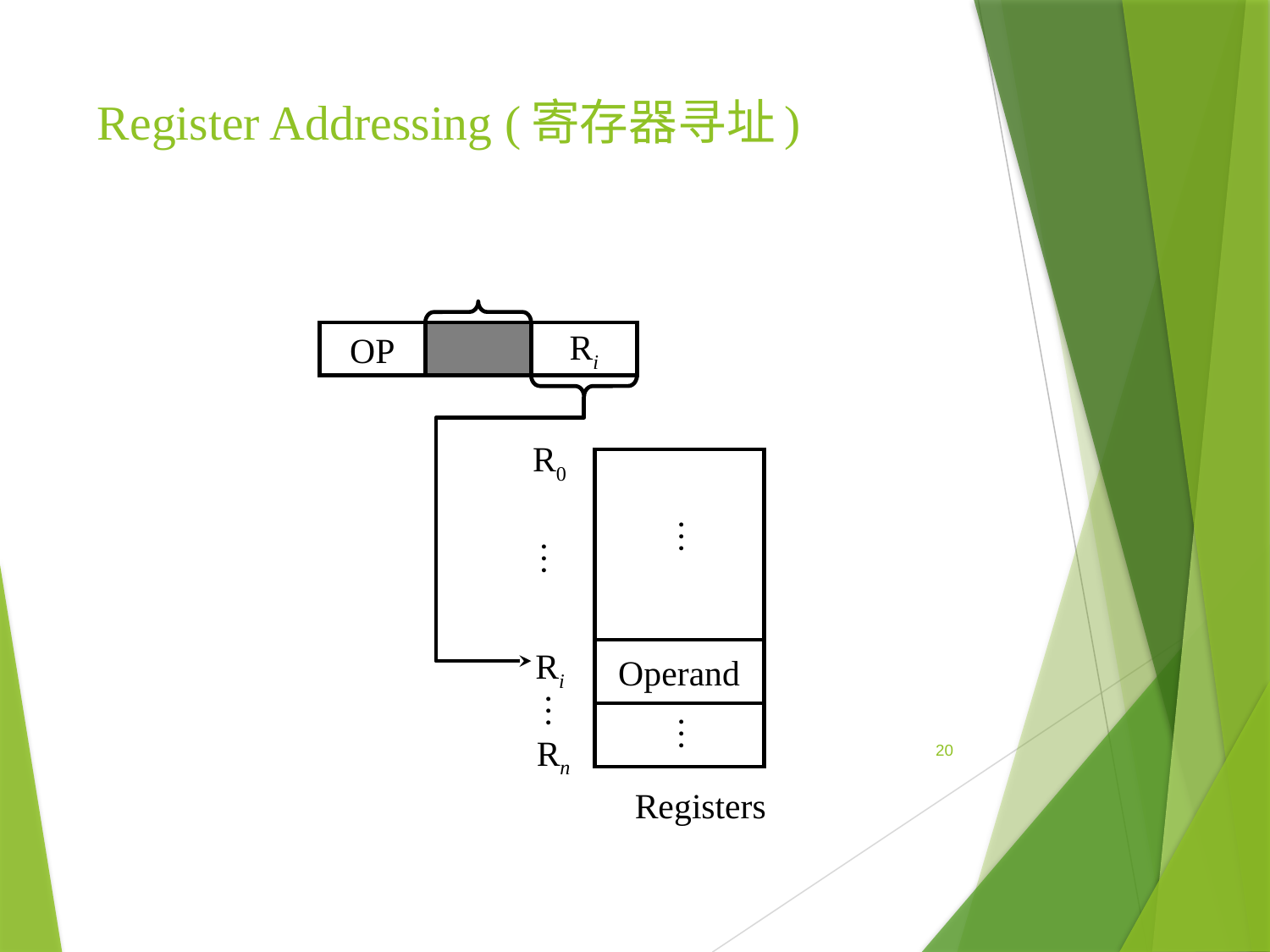

# Register Addressing (寄存器寻址)

OP

Ri

R0

…
…

Ri
Operand
…

…
Rn
Registers
20